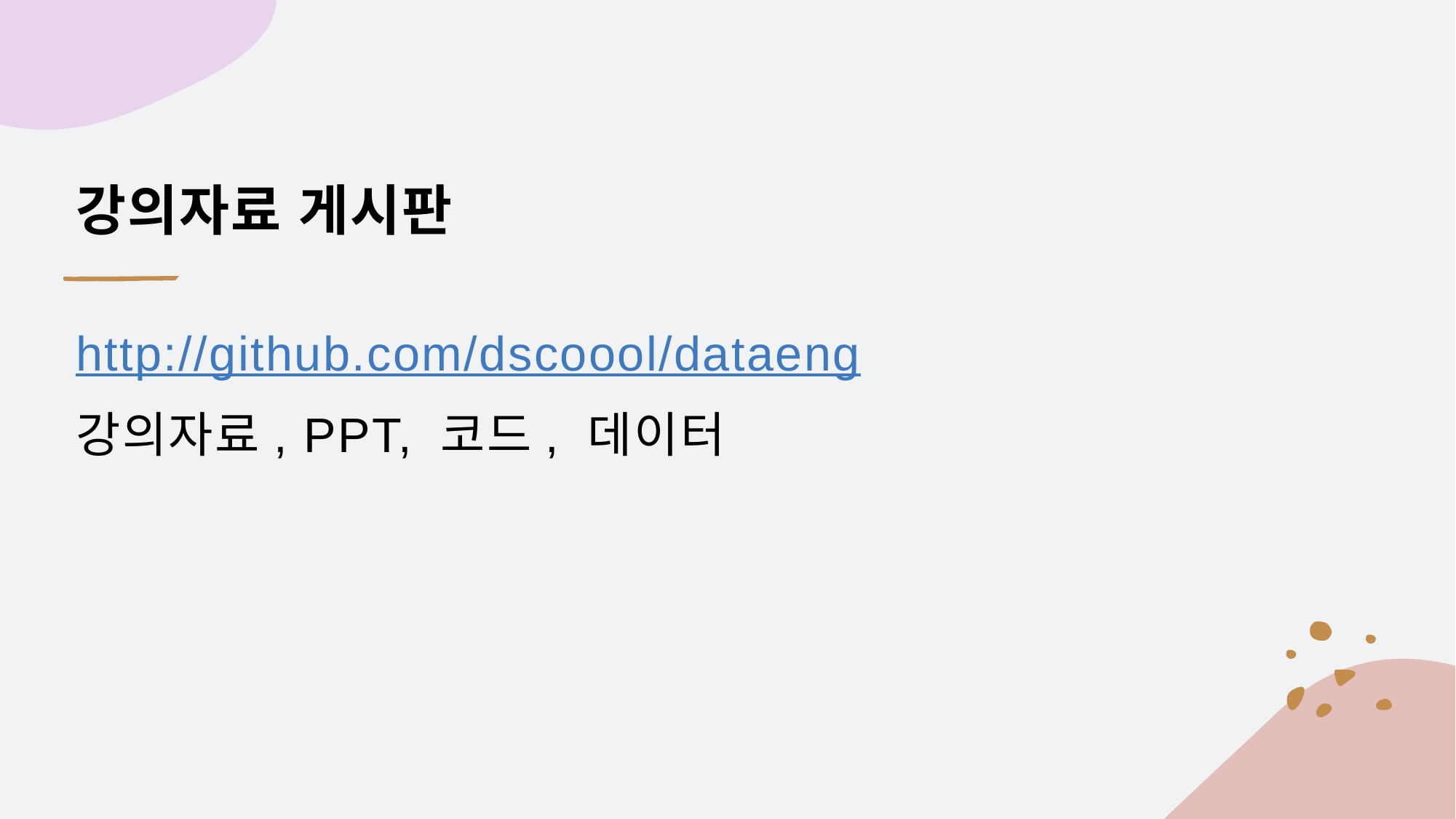

# 강의자료 게시판
http://github.com/dscoool/dataeng
강의자료, PPT, 코드, 데이터